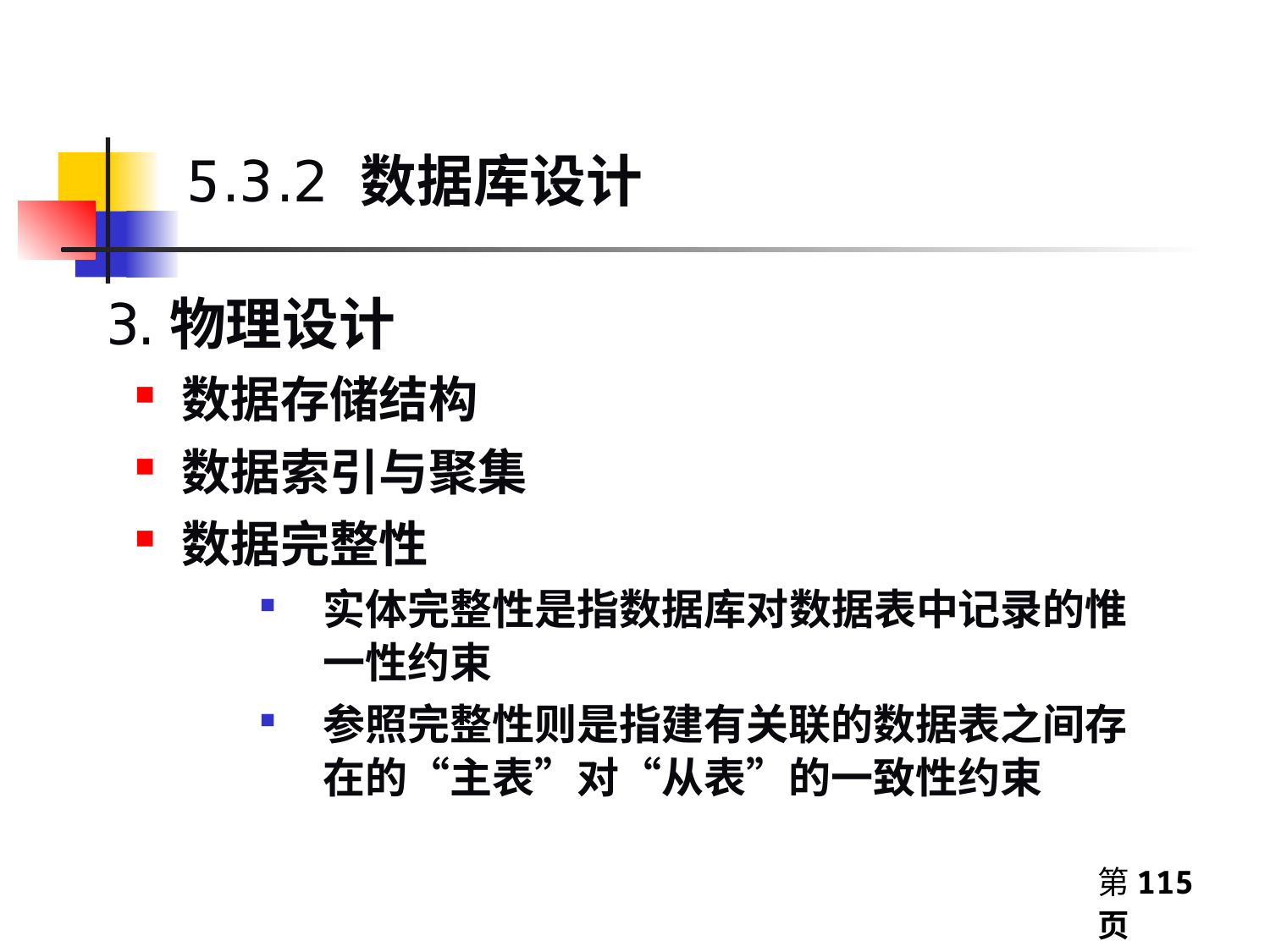

5.3.2 数据库设计
3.物理设计
数据存储结构
数据索引与聚集
数据完整性
实体完整性是指数据库对数据表中记录的惟一性约束
参照完整性则是指建有关联的数据表之间存在的“主表”对“从表”的一致性约束